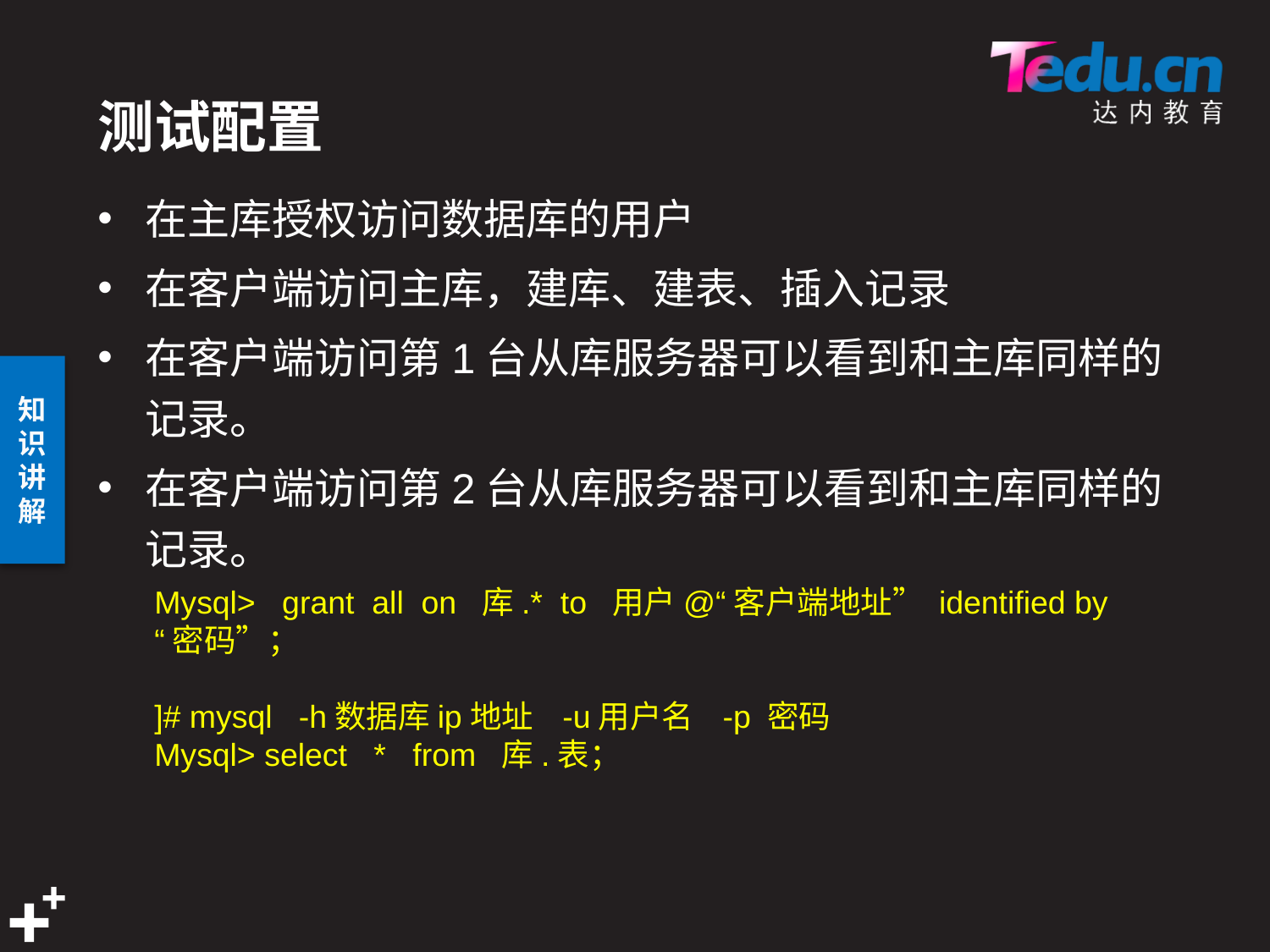

# 测试配置
在主库授权访问数据库的用户
在客户端访问主库，建库、建表、插入记录
在客户端访问第1台从库服务器可以看到和主库同样的记录。
在客户端访问第2台从库服务器可以看到和主库同样的记录。

Mysql>   grant  all  on  库.*  to  用户@“客户端地址” identified by  “密码”；

]# mysql   -h数据库ip地址   -u用户名   -p 密码
Mysql> select   *   from  库.表；